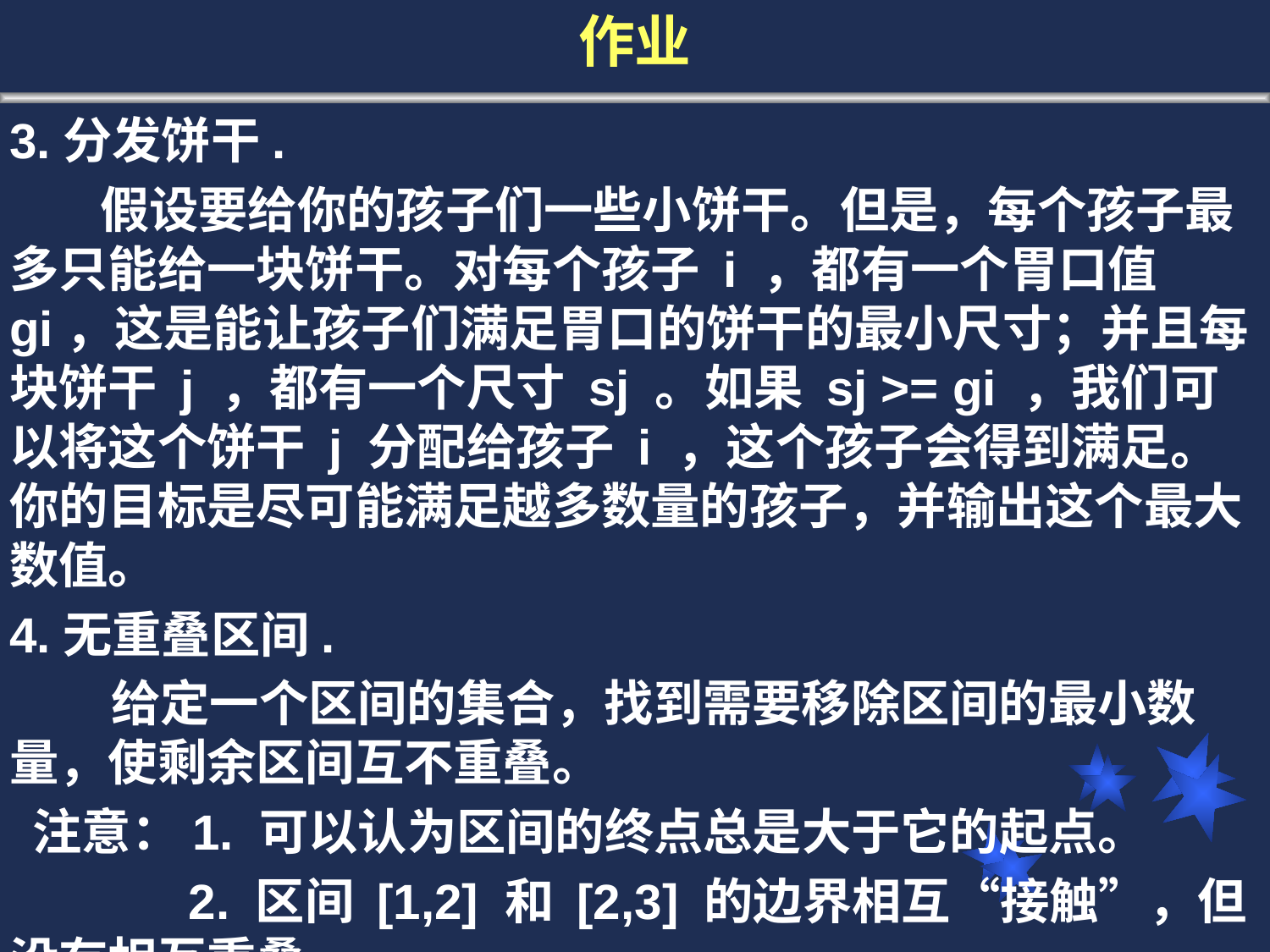

作业
3.分发饼干.
       假设要给你的孩子们一些小饼干。但是，每个孩子最多只能给一块饼干。对每个孩子 i ，都有一个胃口值 gi，这是能让孩子们满足胃口的饼干的最小尺寸；并且每块饼干 j ，都有一个尺寸 sj 。如果 sj >= gi ，我们可以将这个饼干 j 分配给孩子 i ，这个孩子会得到满足。你的目标是尽可能满足越多数量的孩子，并输出这个最大数值。
4.无重叠区间.
        给定一个区间的集合，找到需要移除区间的最小数量，使剩余区间互不重叠。
 注意：1. 可以认为区间的终点总是大于它的起点。
             2. 区间 [1,2] 和 [2,3] 的边界相互“接触”，但没有相互重叠。